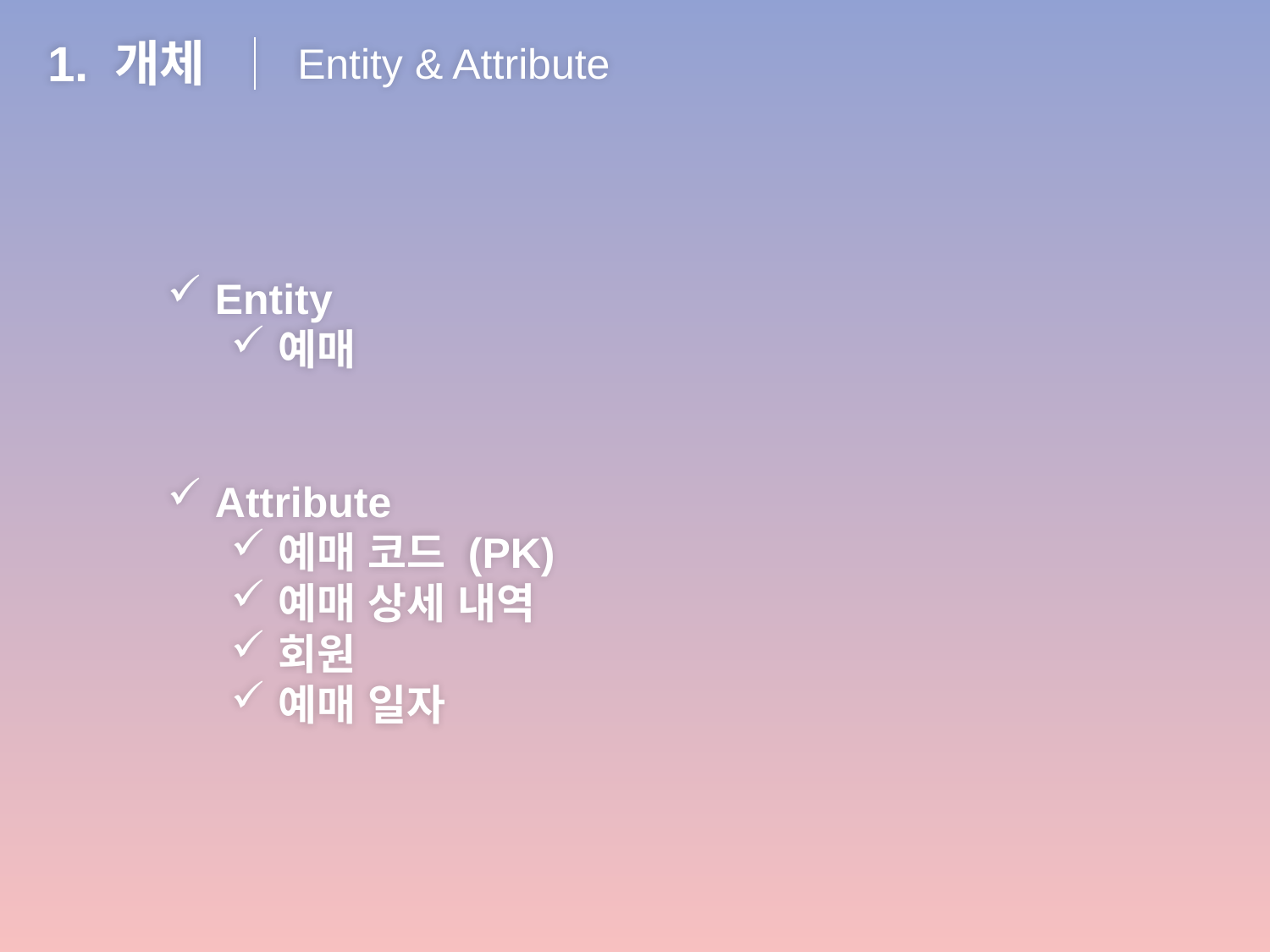

1. 개체
Entity & Attribute
Entity
예매

Attribute
예매 코드 (PK)
예매 상세 내역
회원
예매 일자